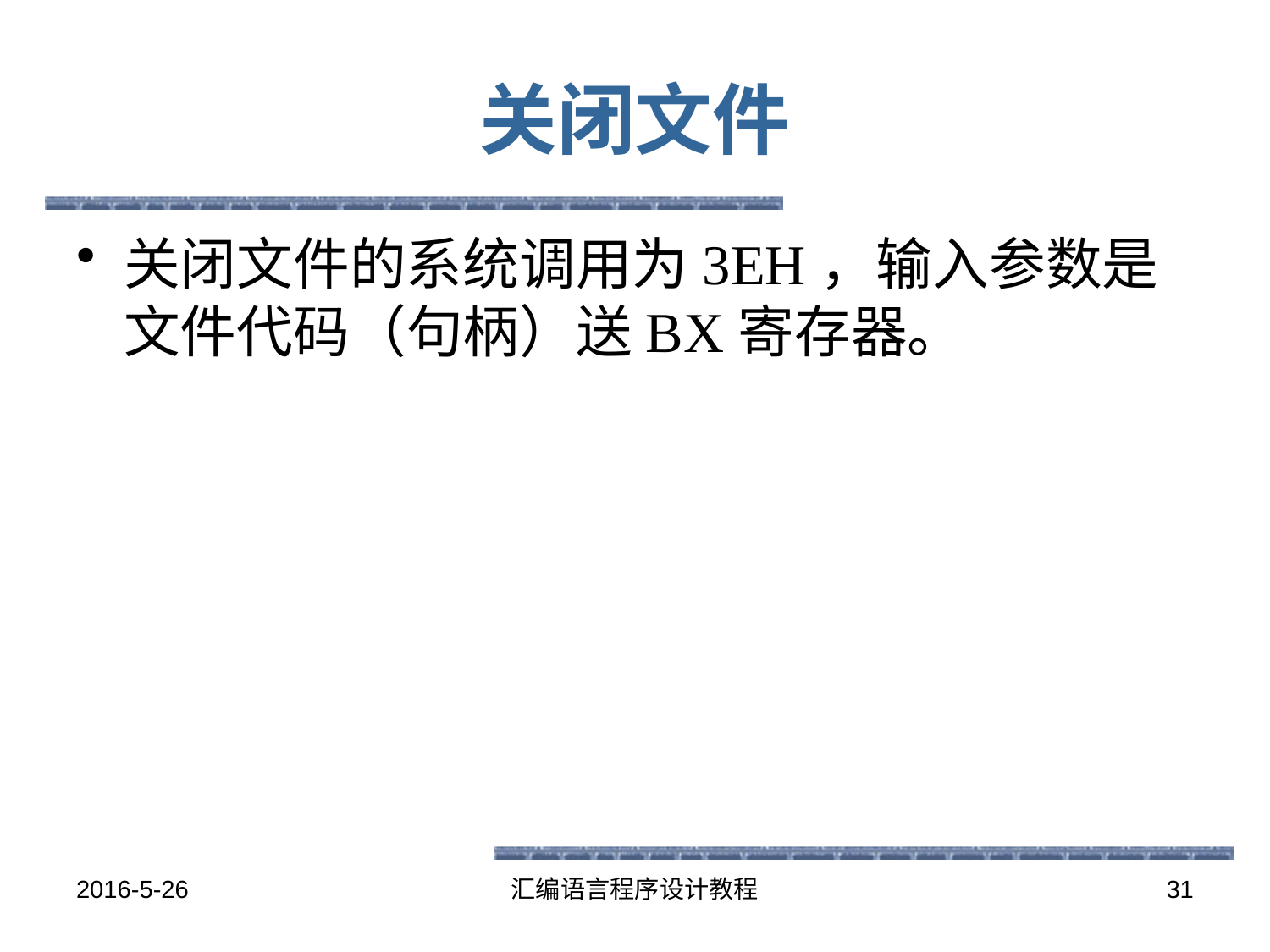

# 关闭文件
关闭文件的系统调用为3EH，输入参数是文件代码（句柄）送BX寄存器。
2016-5-26
汇编语言程序设计教程
31